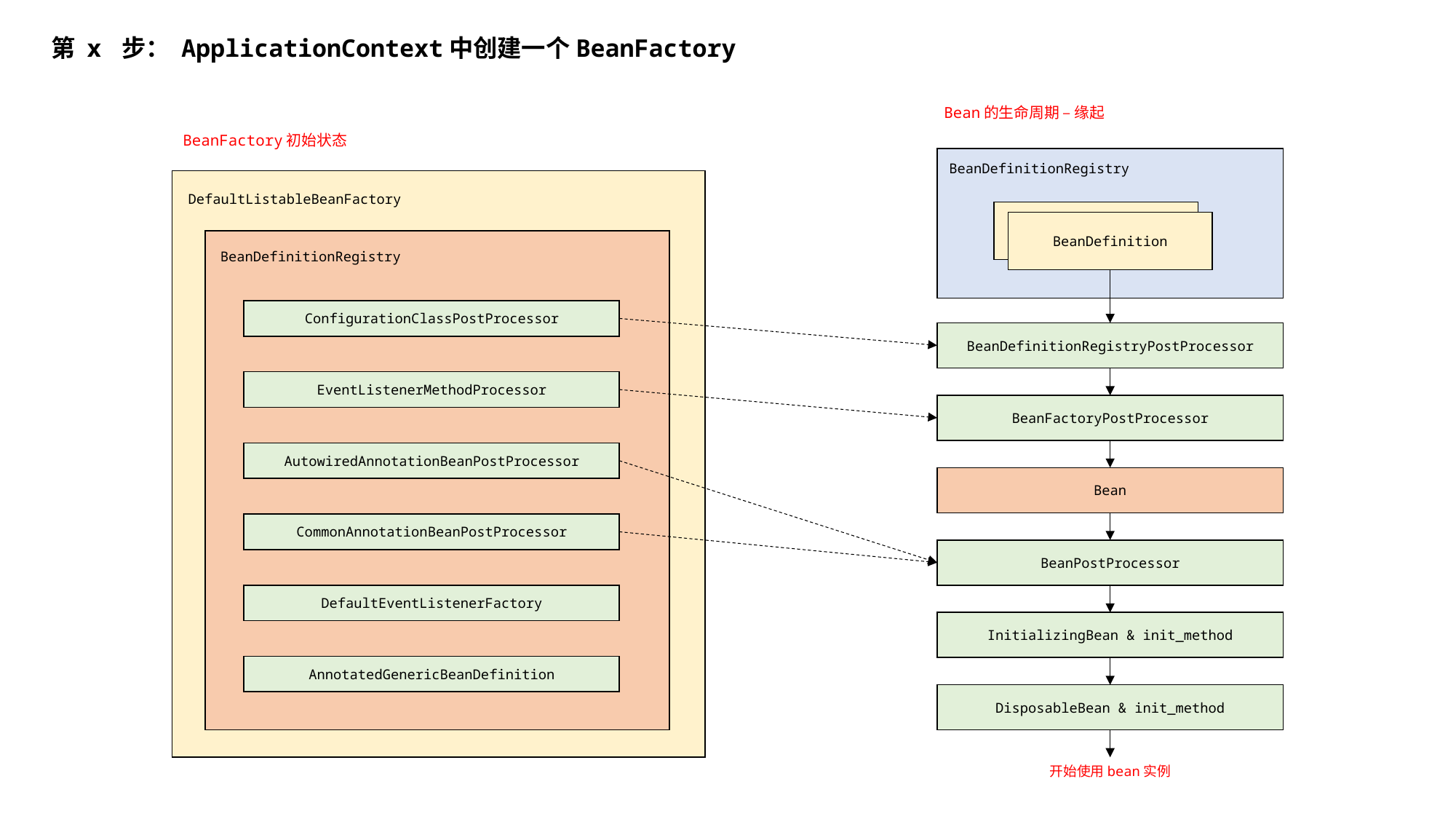

第 x 步： ApplicationContext中创建一个BeanFactory
Bean的生命周期 – 缘起
BeanFactory初始状态

BeanDefinitionRegistry

DefaultListableBeanFactory
BeanDefinition
BeanDefinition

BeanDefinitionRegistry
ConfigurationClassPostProcessor
BeanDefinitionRegistryPostProcessor
EventListenerMethodProcessor
BeanFactoryPostProcessor
AutowiredAnnotationBeanPostProcessor
Bean
CommonAnnotationBeanPostProcessor
BeanPostProcessor
DefaultEventListenerFactory
InitializingBean & init_method
AnnotatedGenericBeanDefinition
DisposableBean & init_method
开始使用bean实例